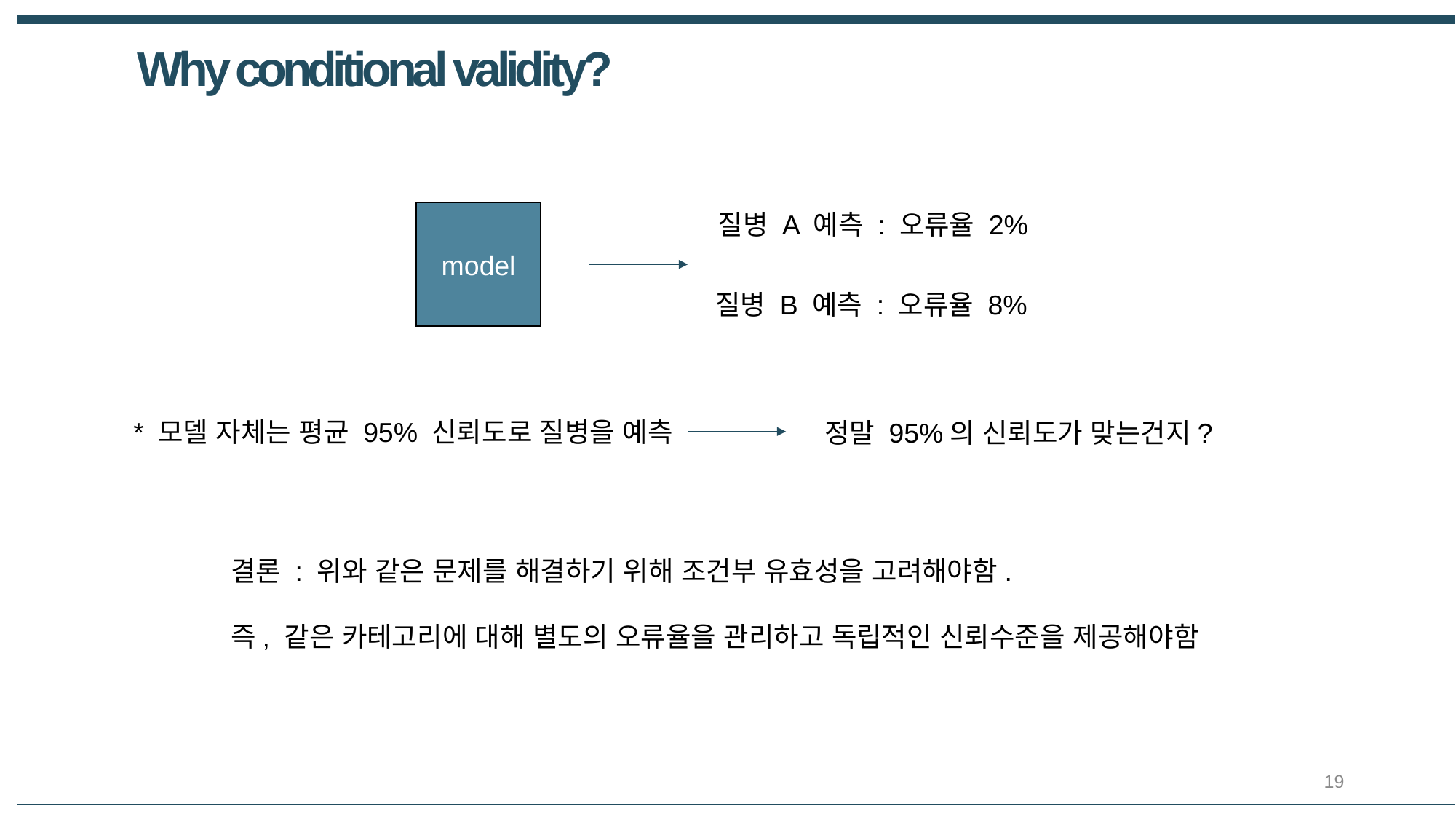

Why conditional validity?
model
질병 A 예측 : 오류율 2%
질병 B 예측 : 오류율 8%
* 모델 자체는 평균 95% 신뢰도로 질병을 예측
정말 95%의 신뢰도가 맞는건지?
결론 : 위와 같은 문제를 해결하기 위해 조건부 유효성을 고려해야함.

즉, 같은 카테고리에 대해 별도의 오류율을 관리하고 독립적인 신뢰수준을 제공해야함
19